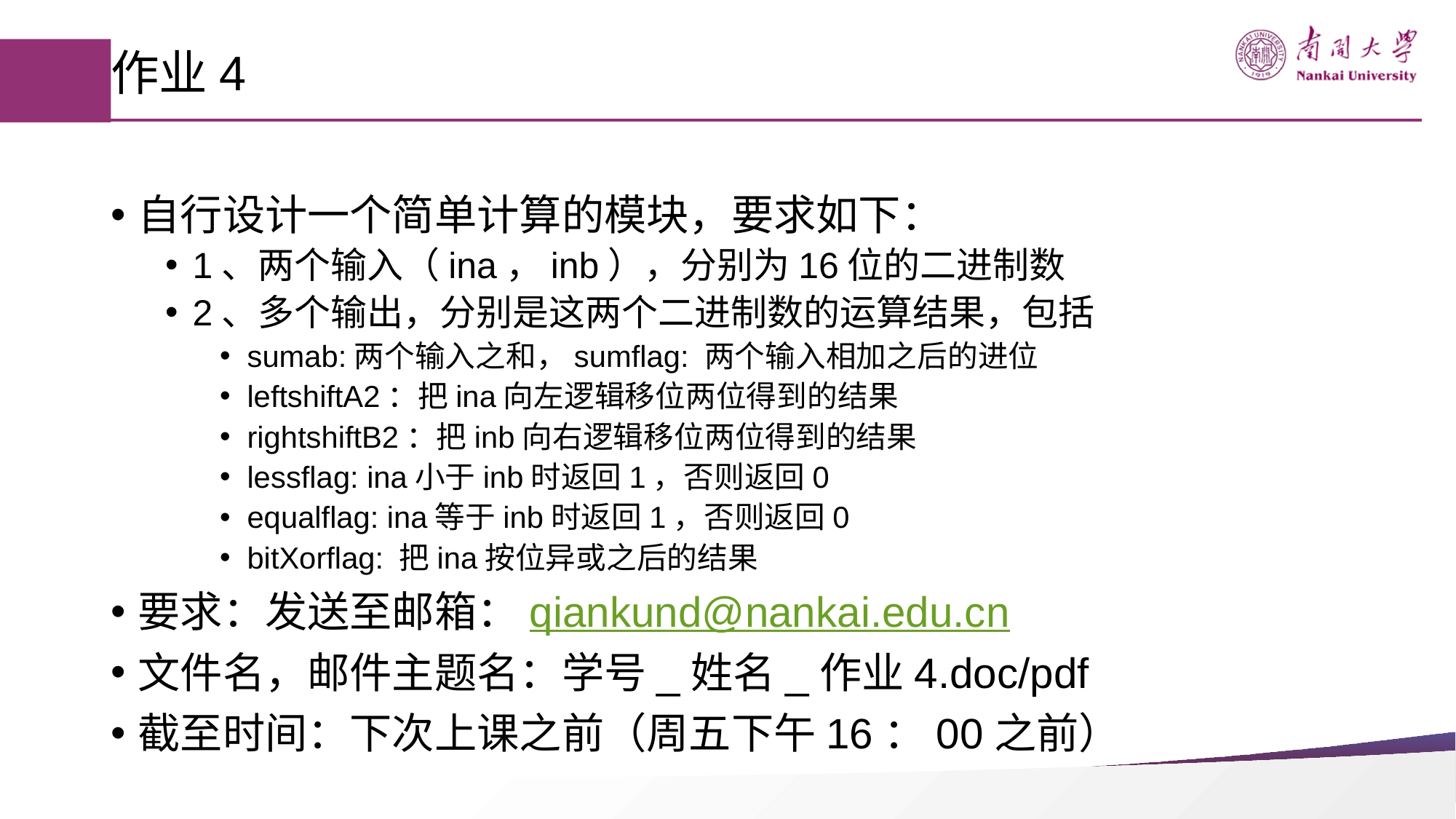

作业4
自行设计一个简单计算的模块，要求如下：
1、两个输入（ina，inb），分别为16位的二进制数
2、多个输出，分别是这两个二进制数的运算结果，包括
sumab:两个输入之和，sumflag: 两个输入相加之后的进位
leftshiftA2：把ina向左逻辑移位两位得到的结果
rightshiftB2：把inb向右逻辑移位两位得到的结果
lessflag: ina小于inb时返回1，否则返回0
equalflag: ina等于inb时返回1，否则返回0
bitXorflag: 把ina按位异或之后的结果
要求：发送至邮箱：qiankund@nankai.edu.cn
文件名，邮件主题名：学号_姓名_作业4.doc/pdf
截至时间：下次上课之前（周五下午16：00之前）